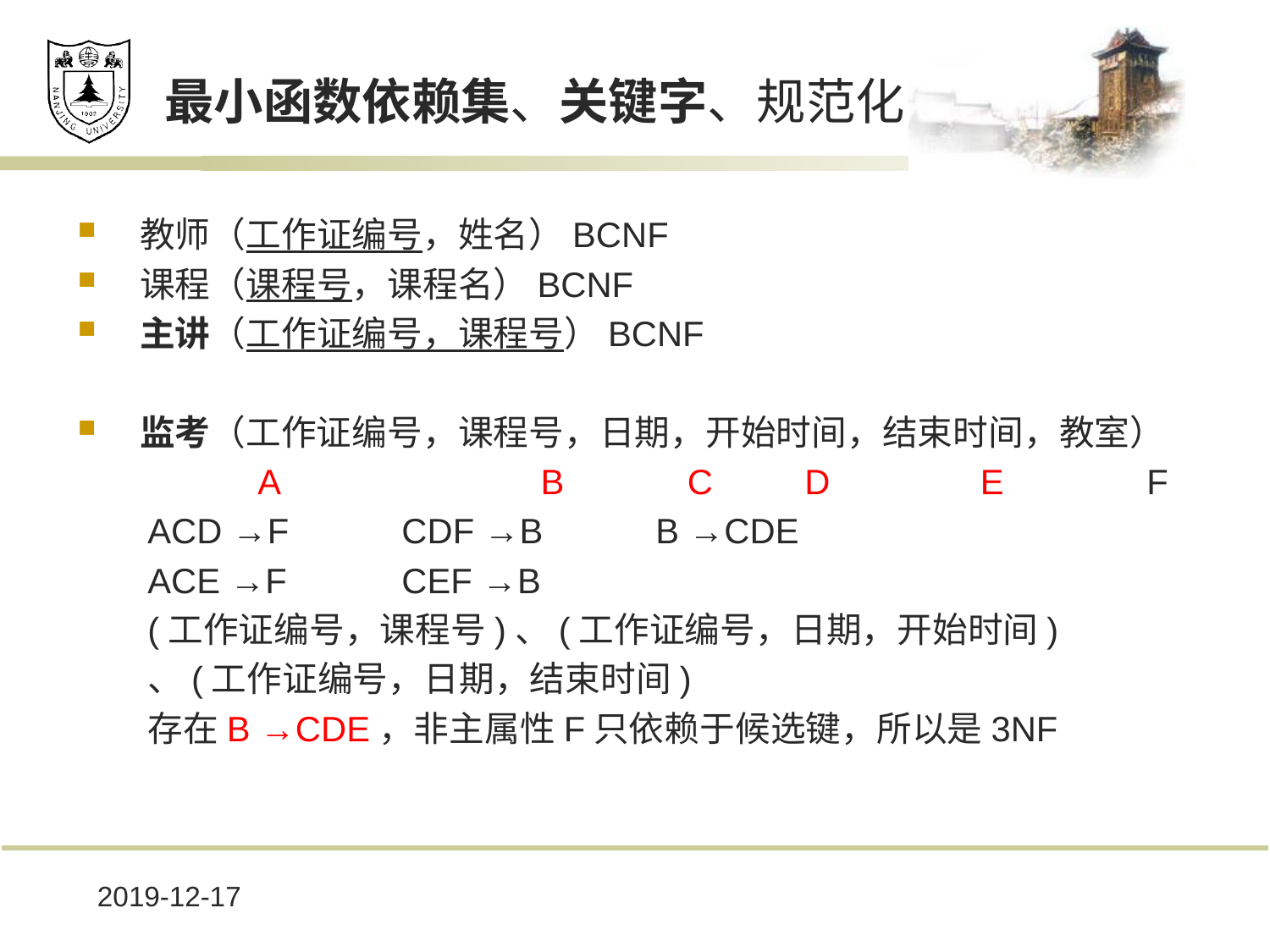

# 最小函数依赖集、关键字、规范化
教师（工作证编号，姓名）BCNF
课程（课程号，课程名）BCNF
主讲（工作证编号，课程号）BCNF

监考（工作证编号，课程号，日期，开始时间，结束时间，教室）
A		   B	     C	    D	         E      	F
ACD →F 	CDF →B	B →CDE
ACE →F	CEF →B
(工作证编号，课程号)、(工作证编号，日期，开始时间)
、(工作证编号，日期，结束时间)
存在B →CDE，非主属性F只依赖于候选键，所以是3NF

2019-12-17